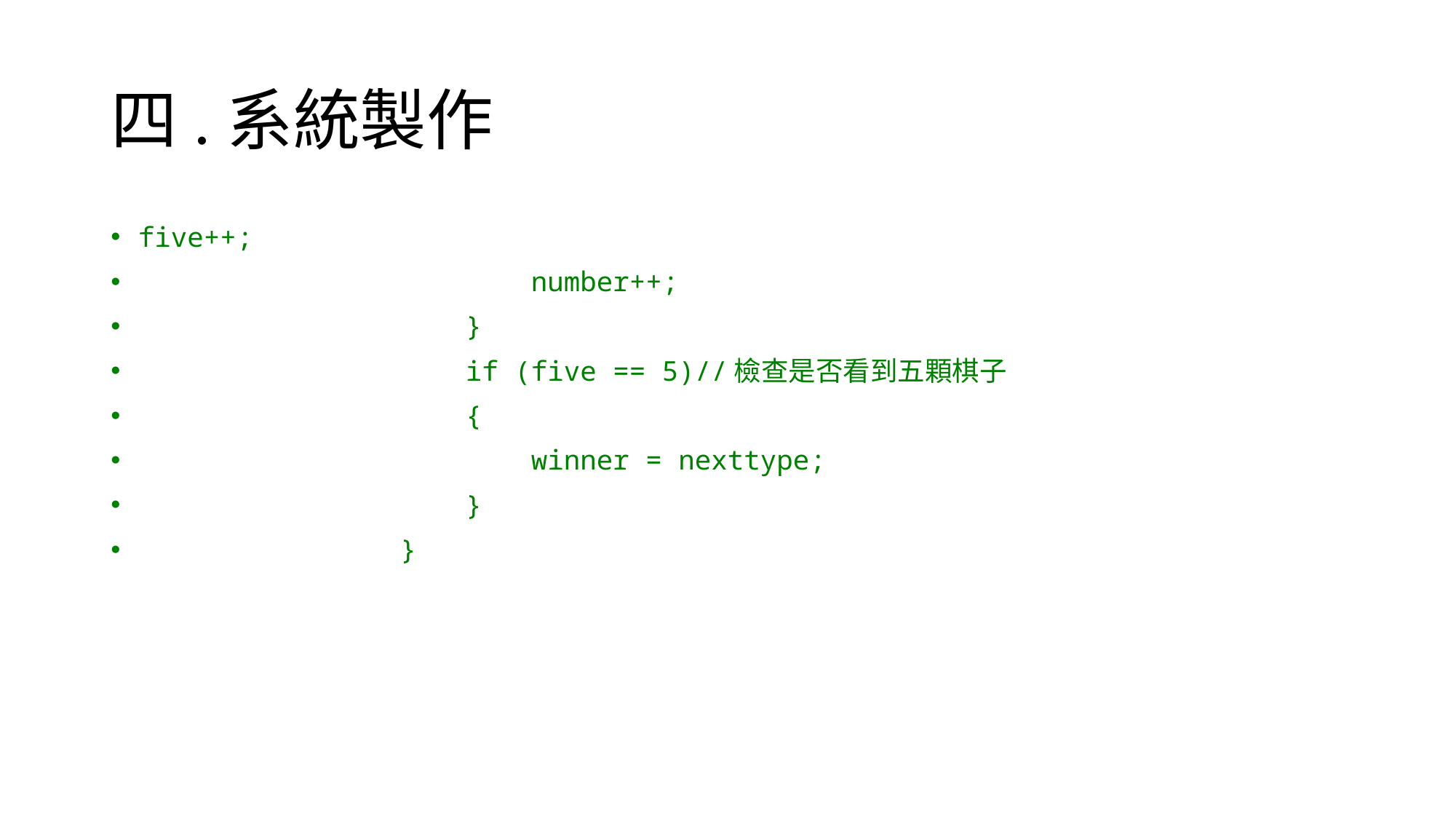

# 四.系統製作
five++;
                        number++;
                    }
                    if (five == 5)//檢查是否看到五顆棋子
                    {
                        winner = nexttype;
                    }
                }